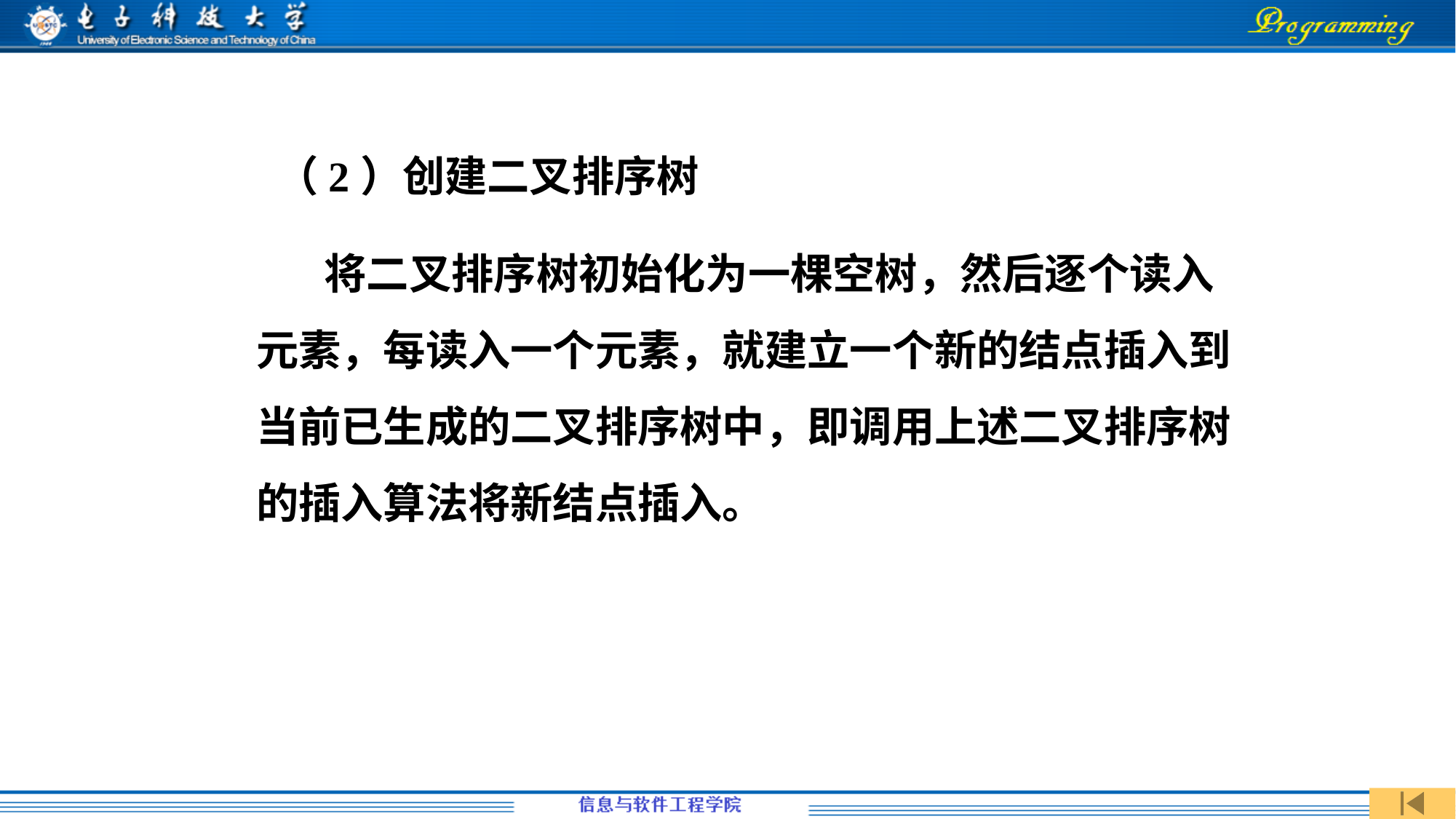

（2）创建二叉排序树
      将二叉排序树初始化为一棵空树，然后逐个读入元素，每读入一个元素，就建立一个新的结点插入到当前已生成的二叉排序树中，即调用上述二叉排序树的插入算法将新结点插入。